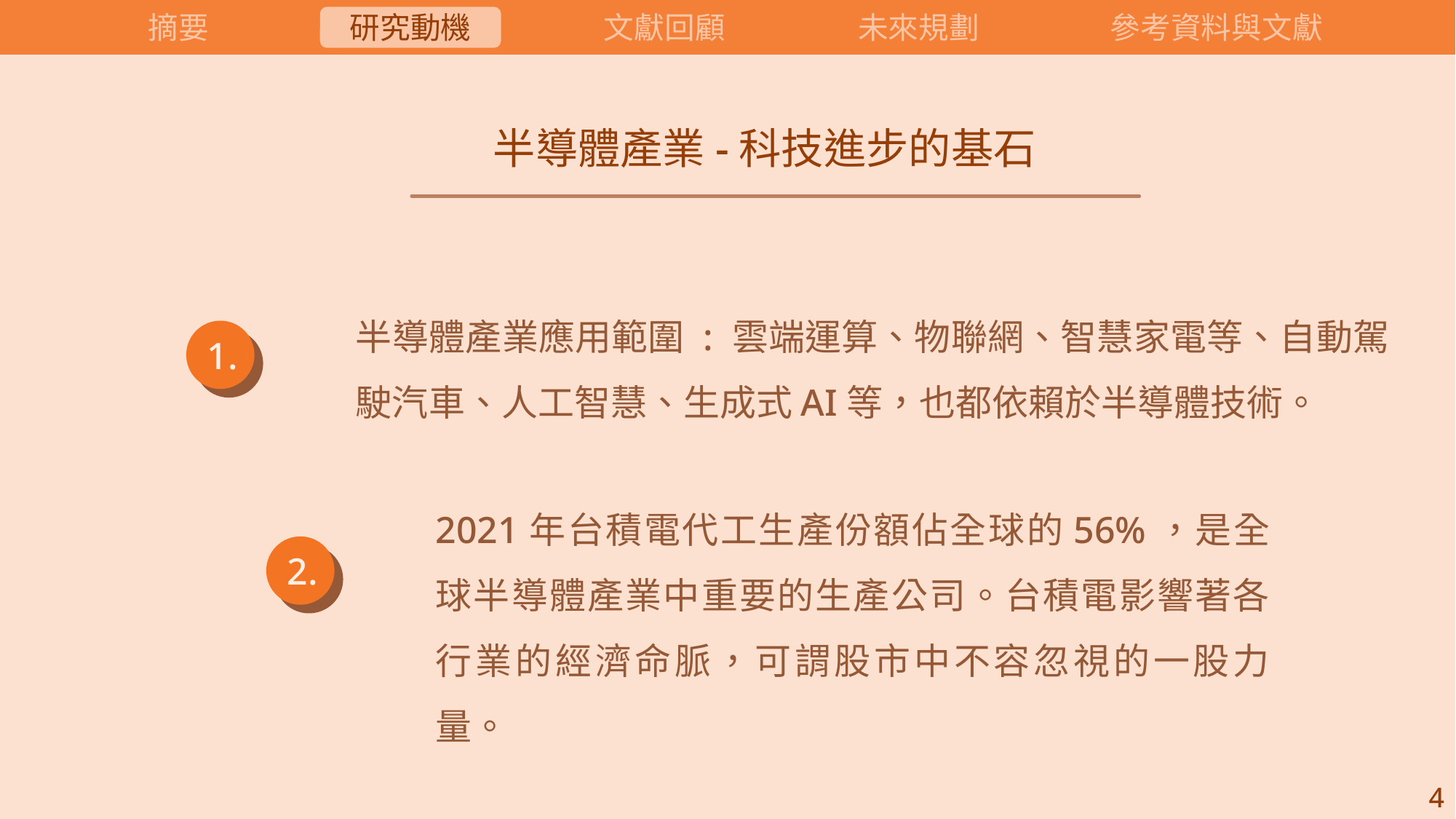

摘要
研究動機
文獻回顧
未來規劃
參考資料與文獻

半導體產業-科技進步的基石
半導體產業應用範圍 : 雲端運算、物聯網、智慧家電等、自動駕駛汽車、人工智慧、生成式AI等，也都依賴於半導體技術。

1.

2021年台積電代工生產份額佔全球的56%，是全球半導體產業中重要的生產公司。台積電影響著各行業的經濟命脈，可謂股市中不容忽視的一股力量。

2.

4